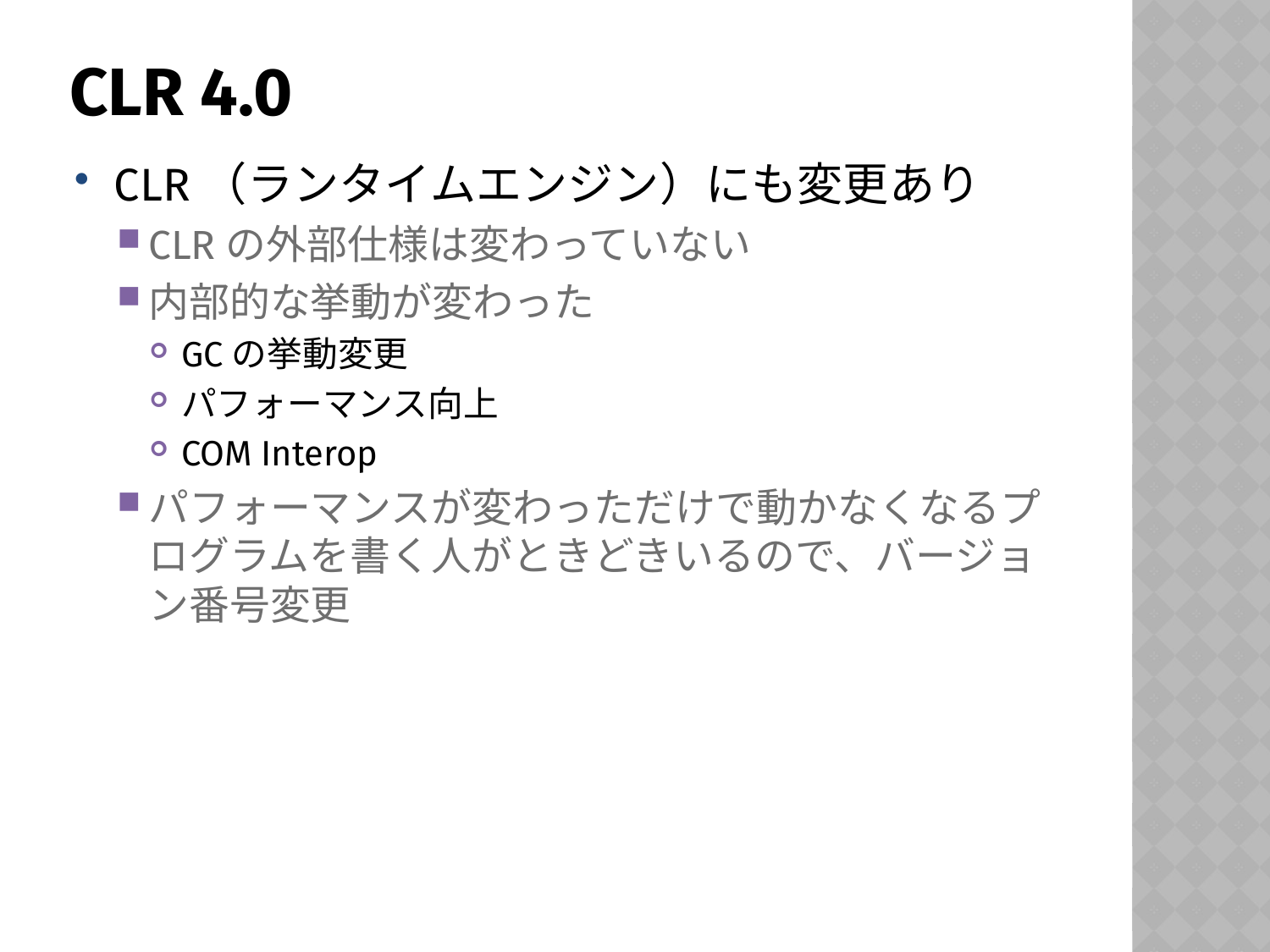

# CLR 4.0
CLR（ランタイムエンジン）にも変更あり
CLRの外部仕様は変わっていない
内部的な挙動が変わった
GCの挙動変更
パフォーマンス向上
COM Interop
パフォーマンスが変わっただけで動かなくなるプログラムを書く人がときどきいるので、バージョン番号変更